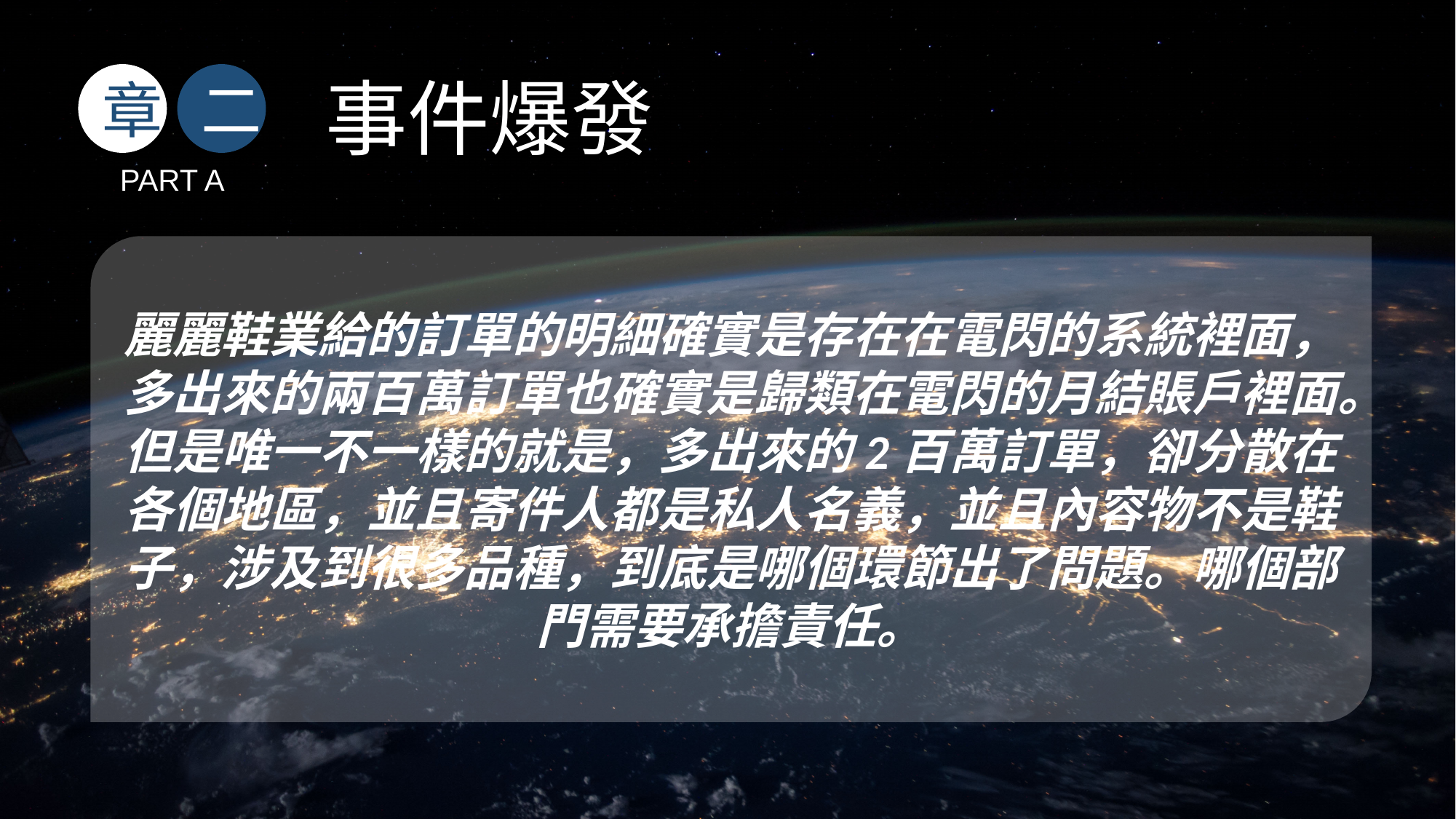

章
二
事件爆發
PART A
麗麗鞋業給的訂單的明細確實是存在在電閃的系統裡面，多出來的兩百萬訂單也確實是歸類在電閃的月結賬戶裡面。但是唯一不一樣的就是，多出來的2百萬訂單，卻分散在各個地區，並且寄件人都是私人名義，並且內容物不是鞋子，涉及到很多品種，到底是哪個環節出了問題。哪個部門需要承擔責任。